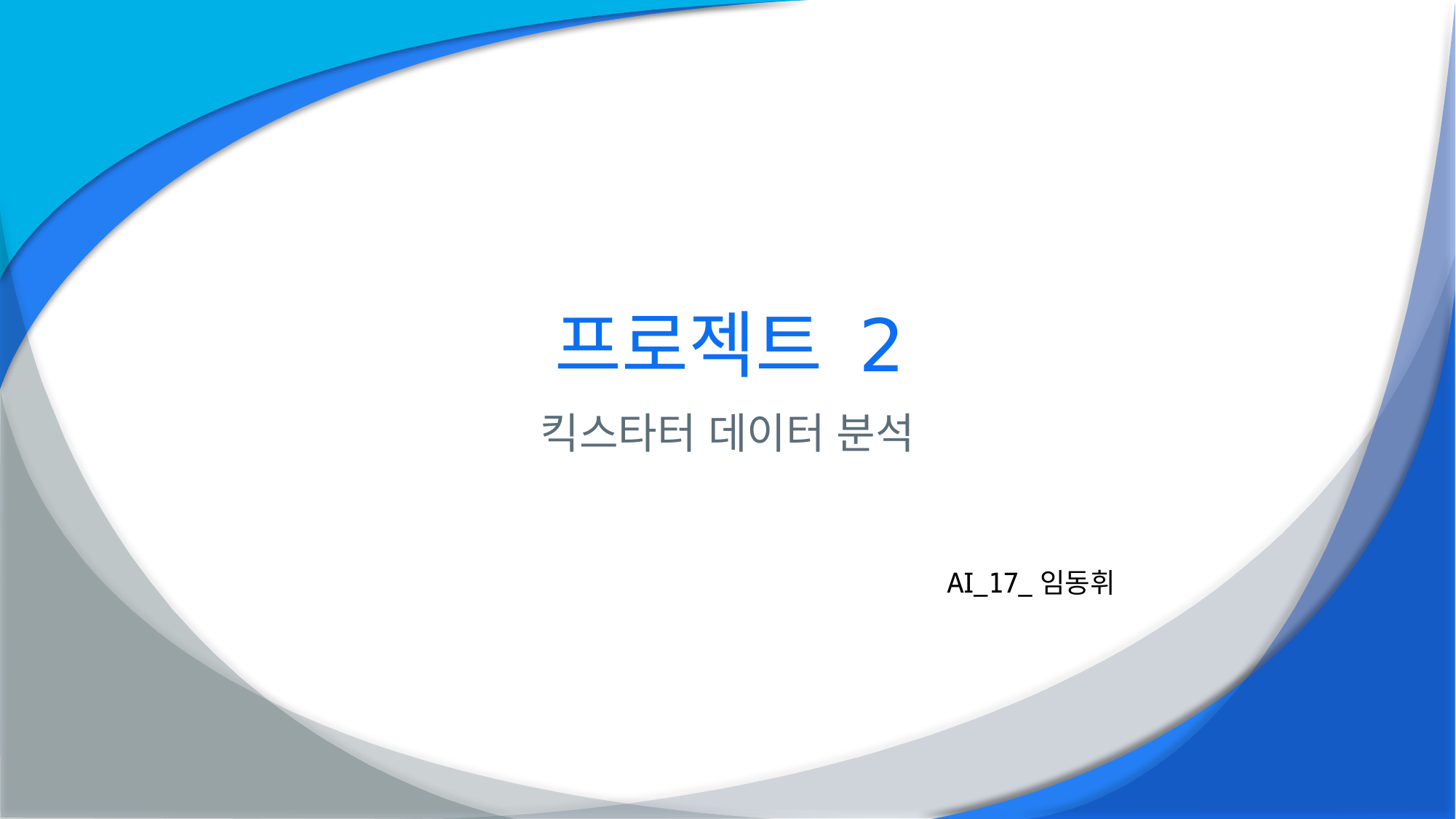

# 프로젝트 2
킥스타터 데이터 분석
AI_17_임동휘